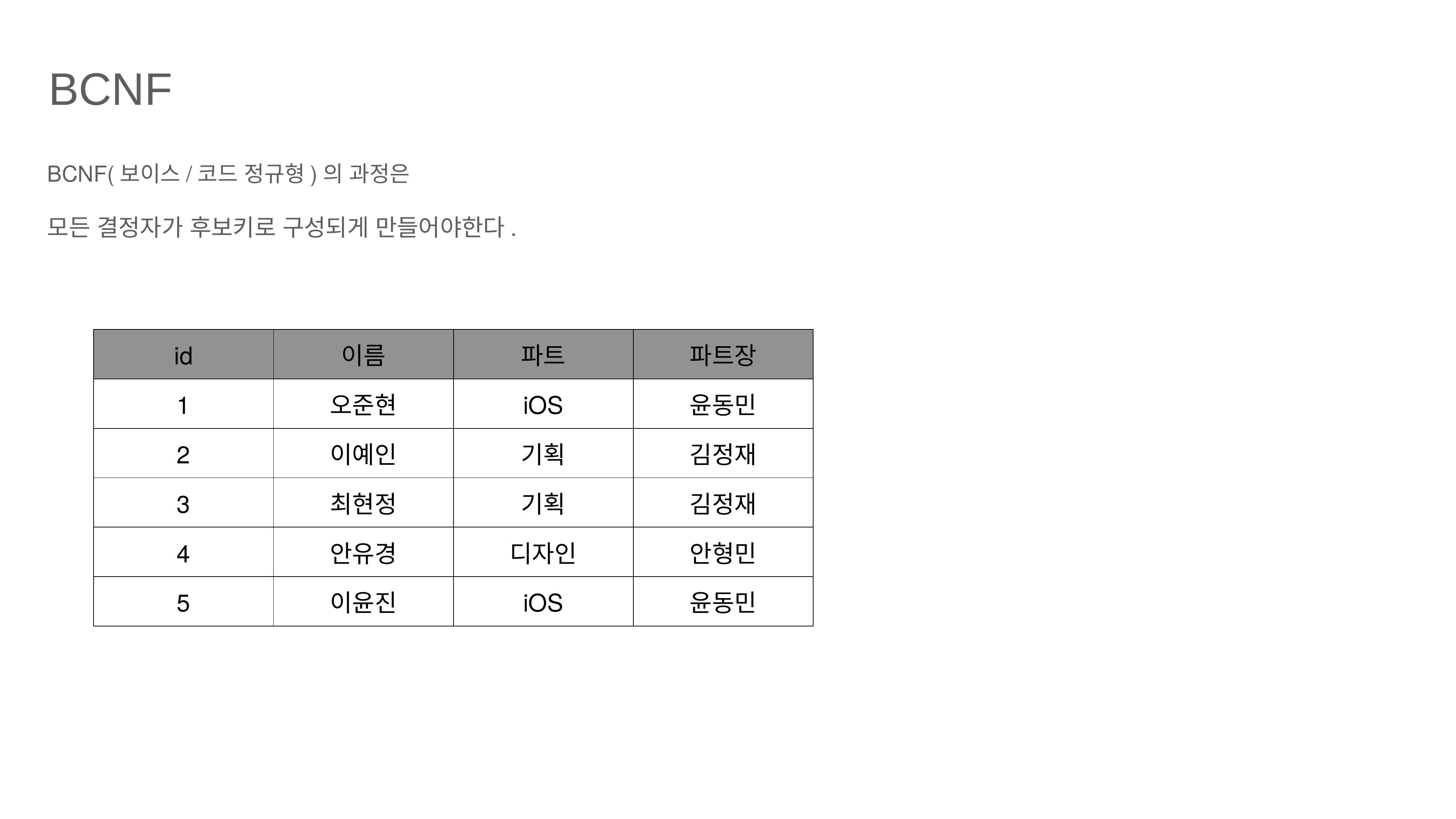

BCNF
BCNF(보이스/코드 정규형)의 과정은
모든 결정자가 후보키로 구성되게 만들어야한다.
| id | 이름 | 파트 | 파트장 |
| --- | --- | --- | --- |
| 1 | 오준현 | iOS | 윤동민 |
| 2 | 이예인 | 기획 | 김정재 |
| 3 | 최현정 | 기획 | 김정재 |
| 4 | 안유경 | 디자인 | 안형민 |
| 5 | 이윤진 | iOS | 윤동민 |